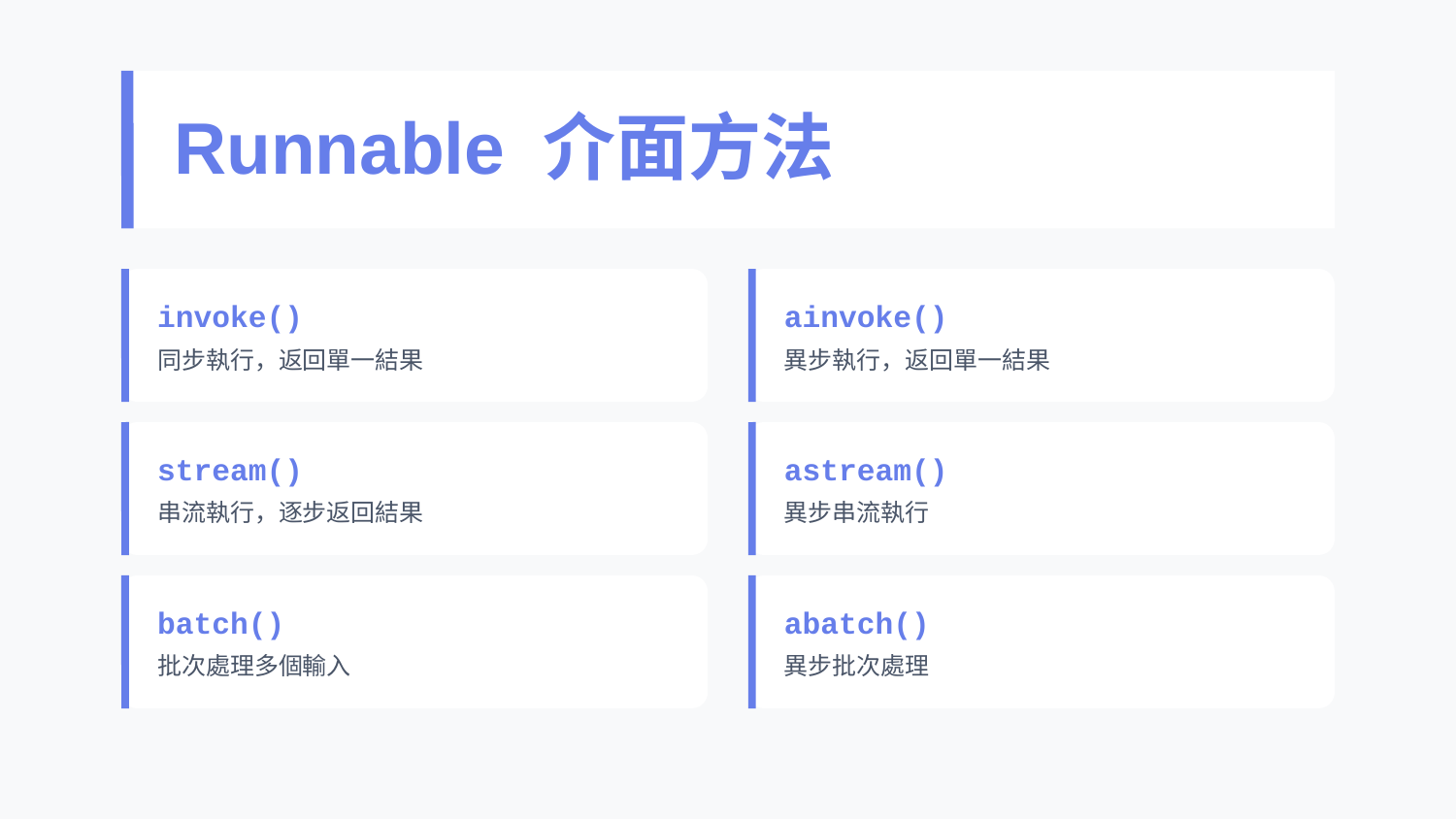

Runnable 介面方法

invoke()
ainvoke()
同步執行，返回單一結果
異步執行，返回單一結果

stream()
astream()
串流執行，逐步返回結果
異步串流執行

batch()
abatch()
批次處理多個輸入
異步批次處理